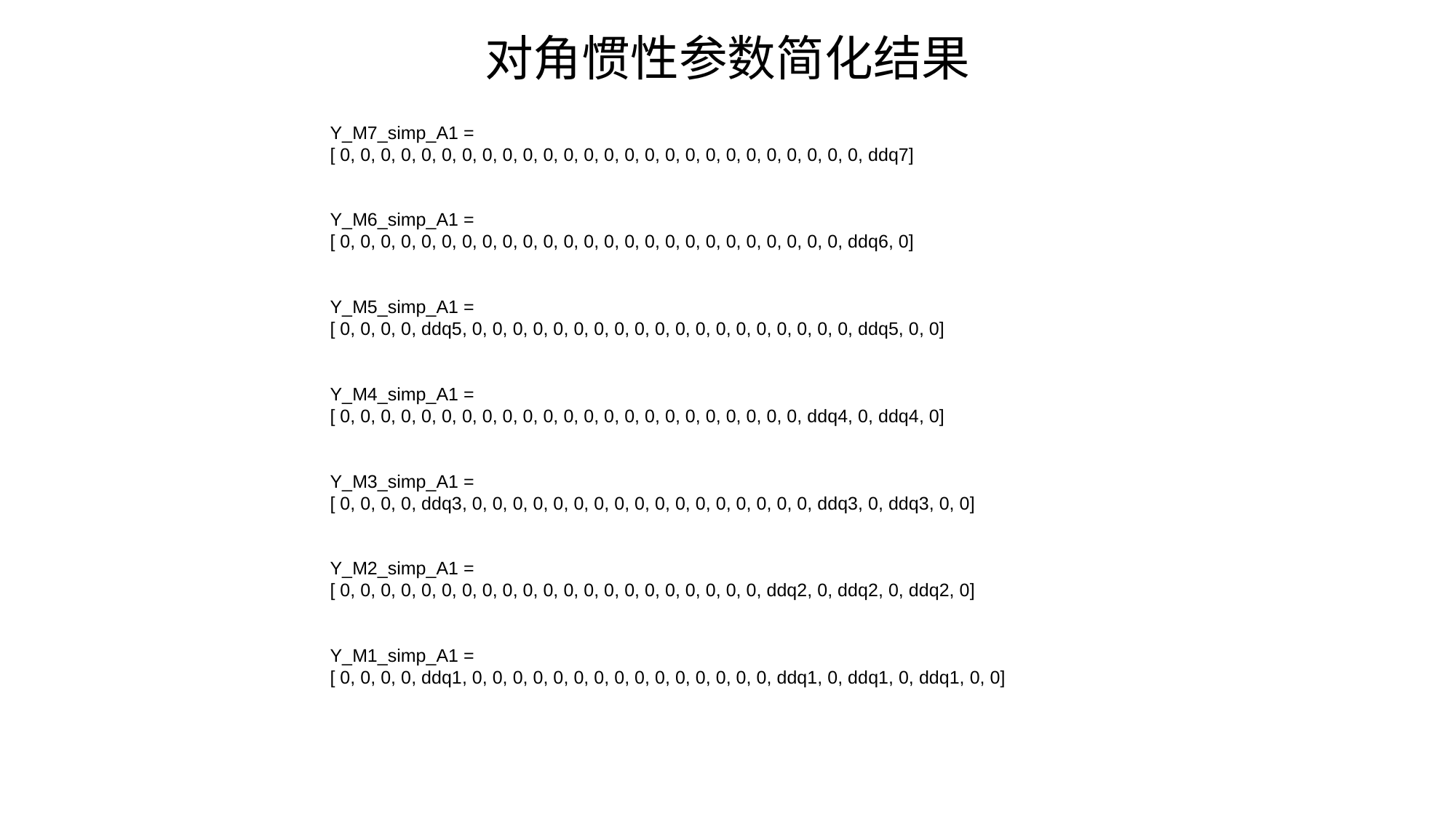

对角惯性参数简化结果
Y_M7_simp_A1 =
[ 0, 0, 0, 0, 0, 0, 0, 0, 0, 0, 0, 0, 0, 0, 0, 0, 0, 0, 0, 0, 0, 0, 0, 0, 0, 0, ddq7]

Y_M6_simp_A1 =
[ 0, 0, 0, 0, 0, 0, 0, 0, 0, 0, 0, 0, 0, 0, 0, 0, 0, 0, 0, 0, 0, 0, 0, 0, 0, ddq6, 0]

Y_M5_simp_A1 =
[ 0, 0, 0, 0, ddq5, 0, 0, 0, 0, 0, 0, 0, 0, 0, 0, 0, 0, 0, 0, 0, 0, 0, 0, 0, ddq5, 0, 0]

Y_M4_simp_A1 =
[ 0, 0, 0, 0, 0, 0, 0, 0, 0, 0, 0, 0, 0, 0, 0, 0, 0, 0, 0, 0, 0, 0, 0, ddq4, 0, ddq4, 0]

Y_M3_simp_A1 =
[ 0, 0, 0, 0, ddq3, 0, 0, 0, 0, 0, 0, 0, 0, 0, 0, 0, 0, 0, 0, 0, 0, 0, ddq3, 0, ddq3, 0, 0]

Y_M2_simp_A1 =
[ 0, 0, 0, 0, 0, 0, 0, 0, 0, 0, 0, 0, 0, 0, 0, 0, 0, 0, 0, 0, 0, ddq2, 0, ddq2, 0, ddq2, 0]

Y_M1_simp_A1 =
[ 0, 0, 0, 0, ddq1, 0, 0, 0, 0, 0, 0, 0, 0, 0, 0, 0, 0, 0, 0, 0, ddq1, 0, ddq1, 0, ddq1, 0, 0]